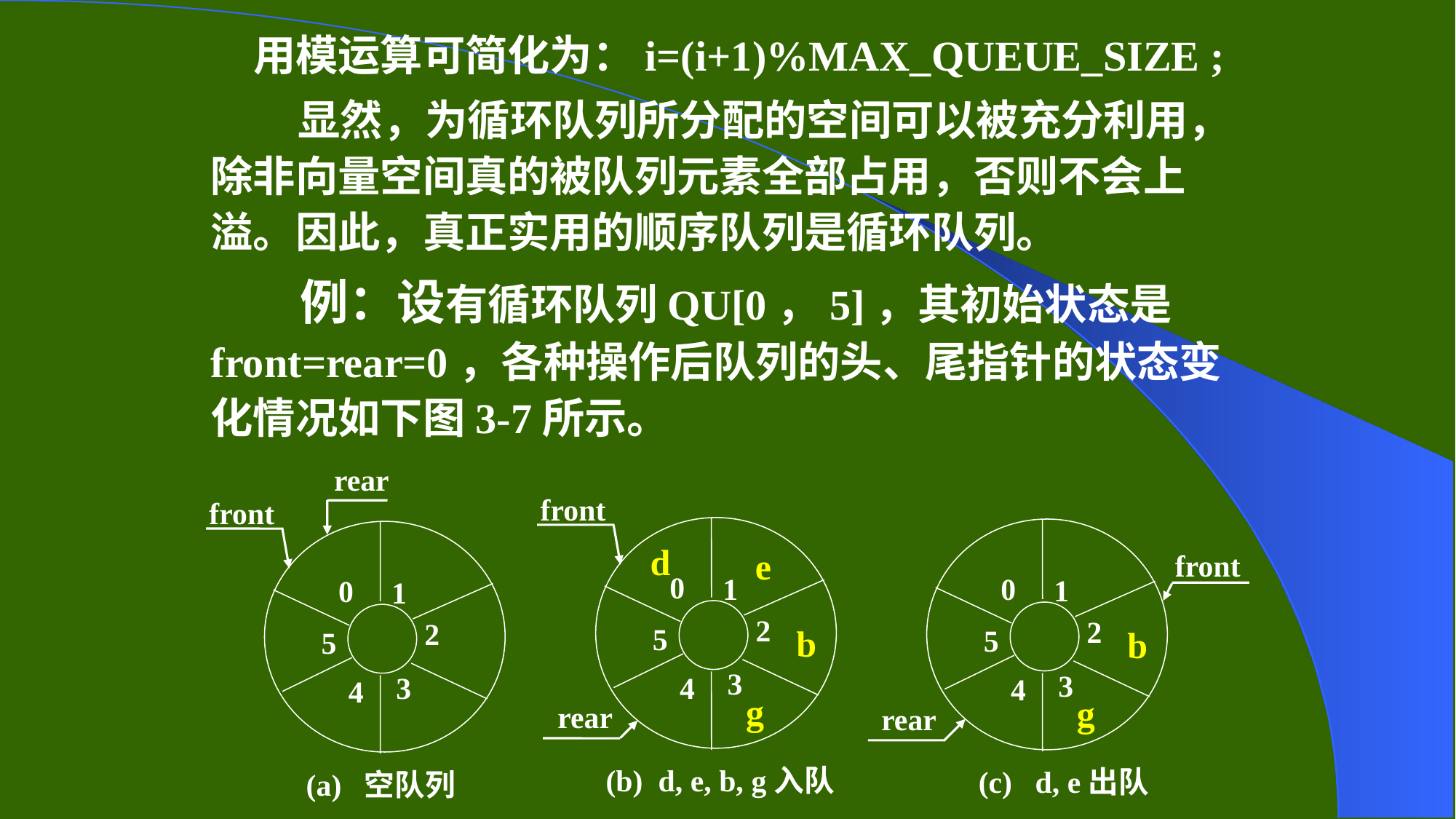

用模运算可简化为：i=(i+1)%MAX_QUEUE_SIZE ;
        显然，为循环队列所分配的空间可以被充分利用，除非向量空间真的被队列元素全部占用，否则不会上溢。因此，真正实用的顺序队列是循环队列。
       例：设有循环队列QU[0，5]，其初始状态是front=rear=0，各种操作后队列的头、尾指针的状态变化情况如下图3-7所示。
rear

front

0
1
2
5
3
4
(a)  空队列
front

0
1
2
5
3
4
d
e
b
g
rear

(b)  d, e, b, g入队

0
1
2
5
3
4
front

b
g
rear

(c)   d, e出队